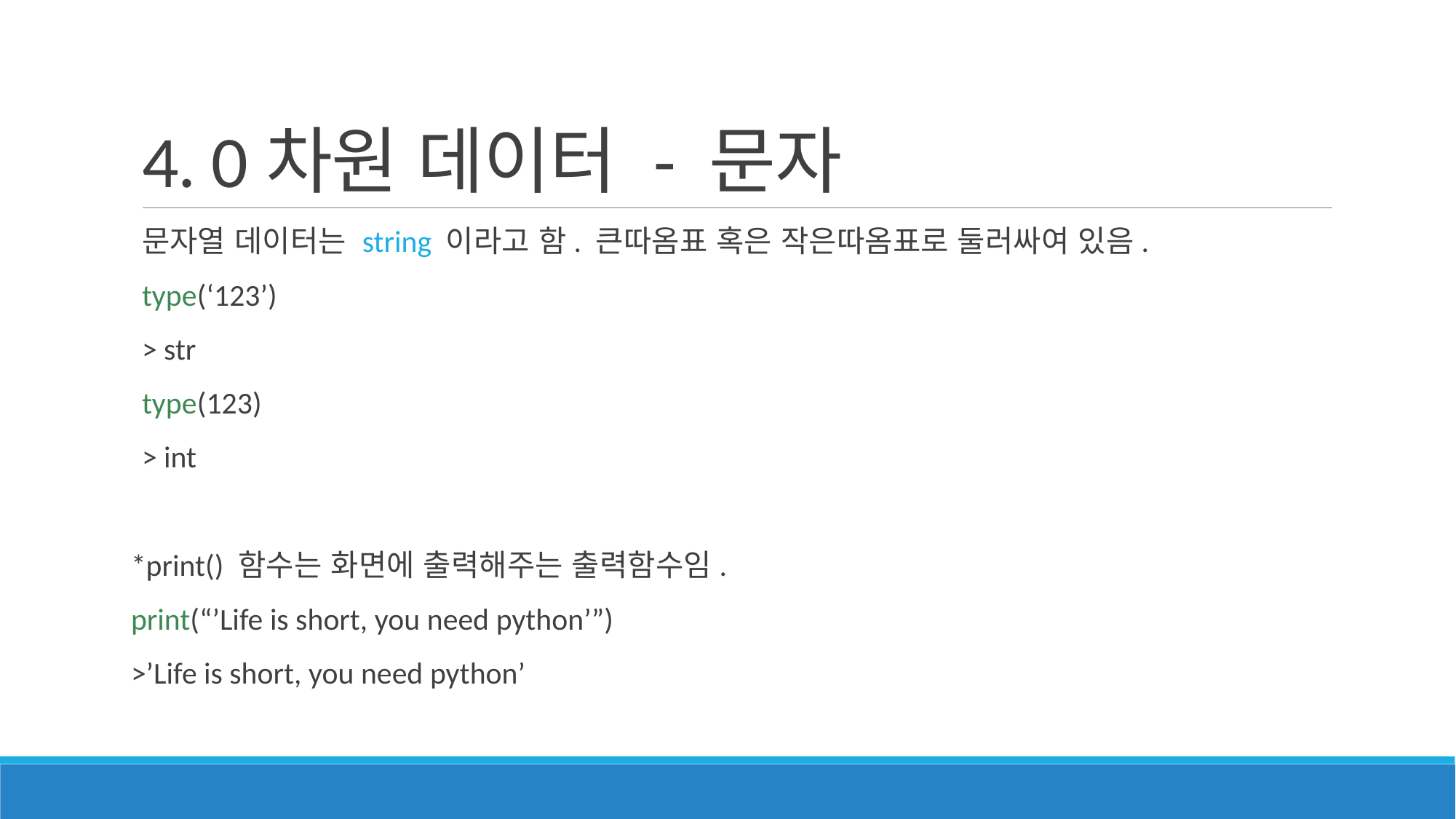

# 4. 0차원 데이터 - 문자
문자열 데이터는 string 이라고 함. 큰따옴표 혹은 작은따옴표로 둘러싸여 있음.
type(‘123’)
> str
type(123)
> int

*print() 함수는 화면에 출력해주는 출력함수임.
print(“’Life is short, you need python’”)
>’Life is short, you need python’